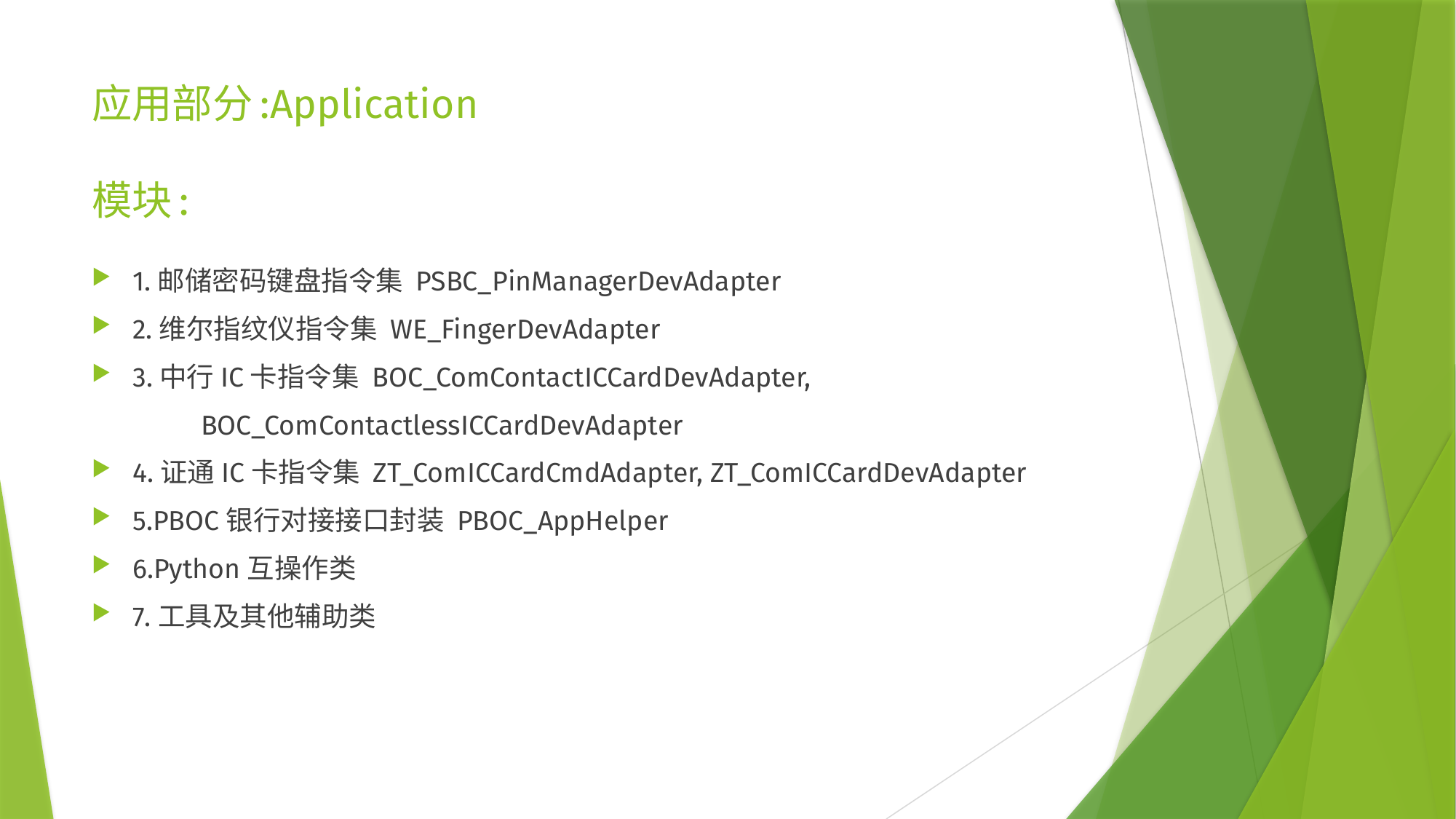

# 应用部分:Application 模块:
1.邮储密码键盘指令集 PSBC_PinManagerDevAdapter
2.维尔指纹仪指令集 WE_FingerDevAdapter
3.中行IC卡指令集 BOC_ComContactICCardDevAdapter,
	BOC_ComContactlessICCardDevAdapter
4.证通IC卡指令集 ZT_ComICCardCmdAdapter, ZT_ComICCardDevAdapter
5.PBOC银行对接接口封装 PBOC_AppHelper
6.Python互操作类
7.工具及其他辅助类